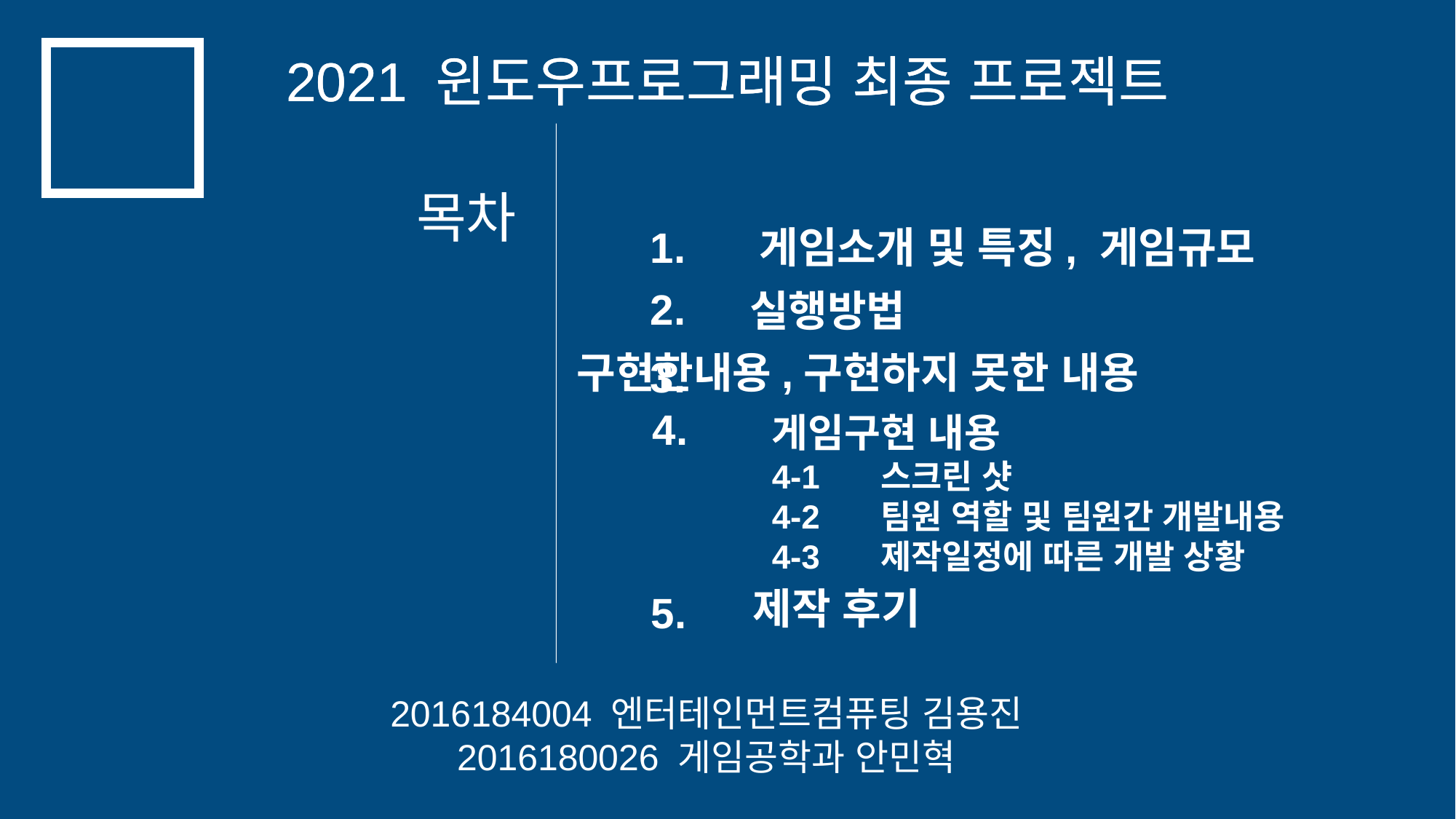

2021 윈도우프로그래밍 최종 프로젝트

2016184004 엔터테인먼트컴퓨팅 김용진
2016180026 게임공학과 안민혁

2021 윈도우프로그래밍 최종 프로젝트

목차
1.
게임소개 및 특징, 게임규모
2.
실행방법
구현한내용,구현하지 못한 내용
3.
4.
게임구현 내용
4-1	스크린 샷
4-2	팀원 역할 및 팀원간 개발내용
4-3	제작일정에 따른 개발 상황
제작 후기
5.